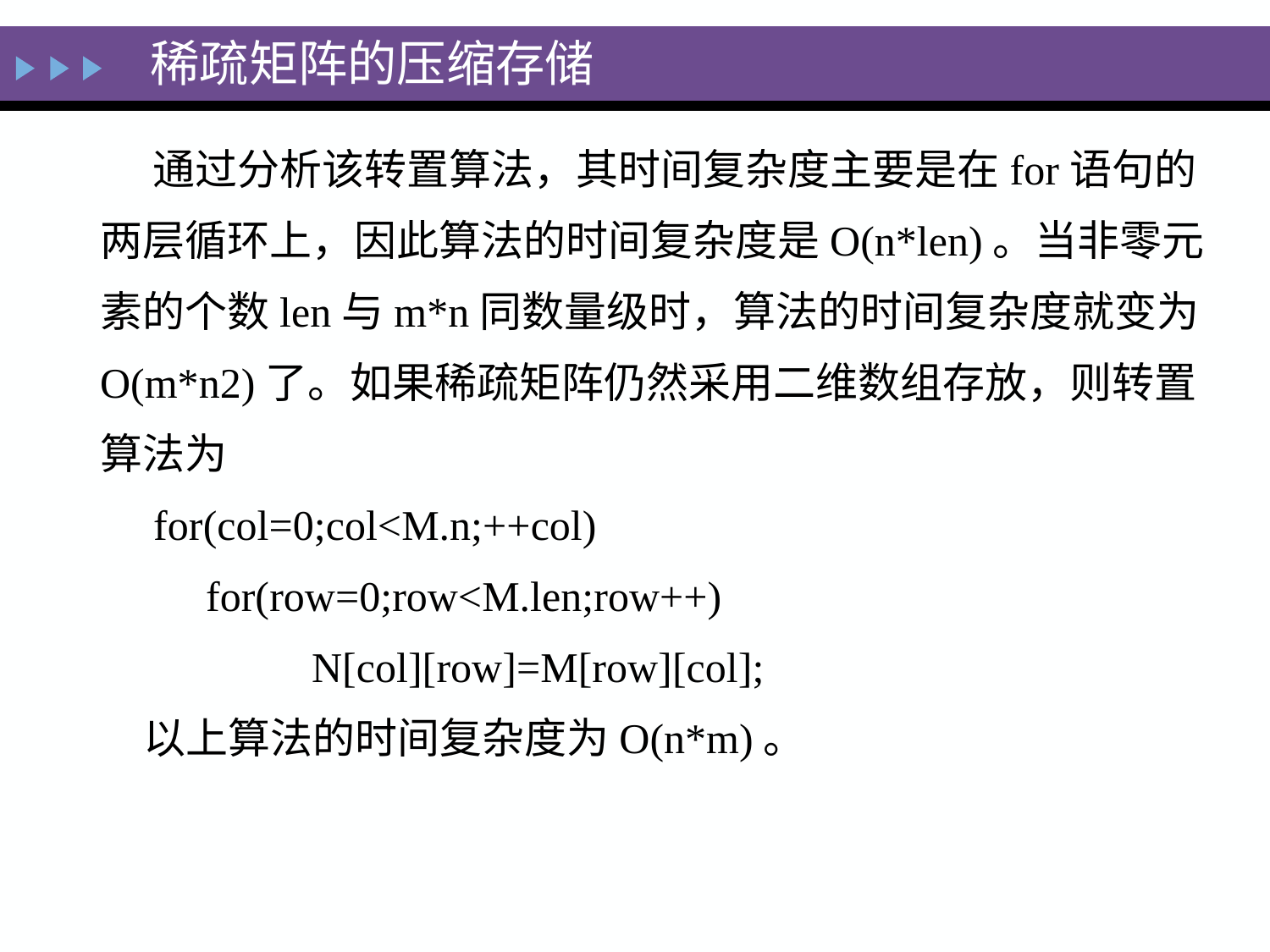

# 稀疏矩阵的压缩存储
          通过分析该转置算法，其时间复杂度主要是在for语句的两层循环上，因此算法的时间复杂度是O(n*len)。当非零元素的个数len与m*n同数量级时，算法的时间复杂度就变为O(m*n2)了。如果稀疏矩阵仍然采用二维数组存放，则转置算法为
          for(col=0;col<M.n;++col)
	          for(row=0;row<M.len;row++)
		        N[col][row]=M[row][col];
         以上算法的时间复杂度为O(n*m)。